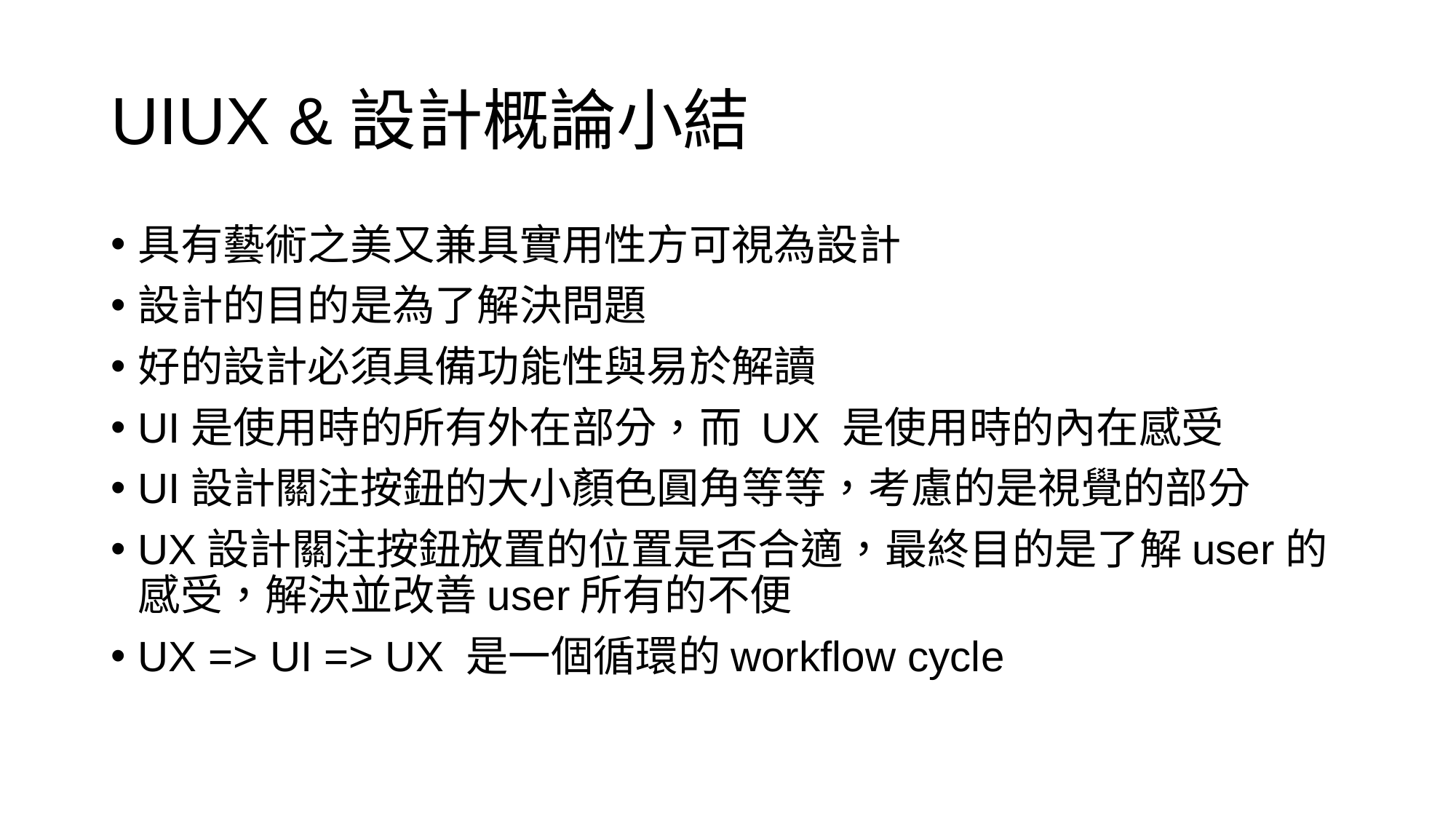

# UIUX &設計概論小結
具有藝術之美又兼具實用性方可視為設計
設計的目的是為了解決問題
好的設計必須具備功能性與易於解讀
UI是使用時的所有外在部分，而 UX 是使用時的內在感受
UI設計關注按鈕的大小顏色圓角等等，考慮的是視覺的部分
UX設計關注按鈕放置的位置是否合適，最終目的是了解user的感受，解決並改善user所有的不便
UX => UI => UX 是一個循環的workflow cycle